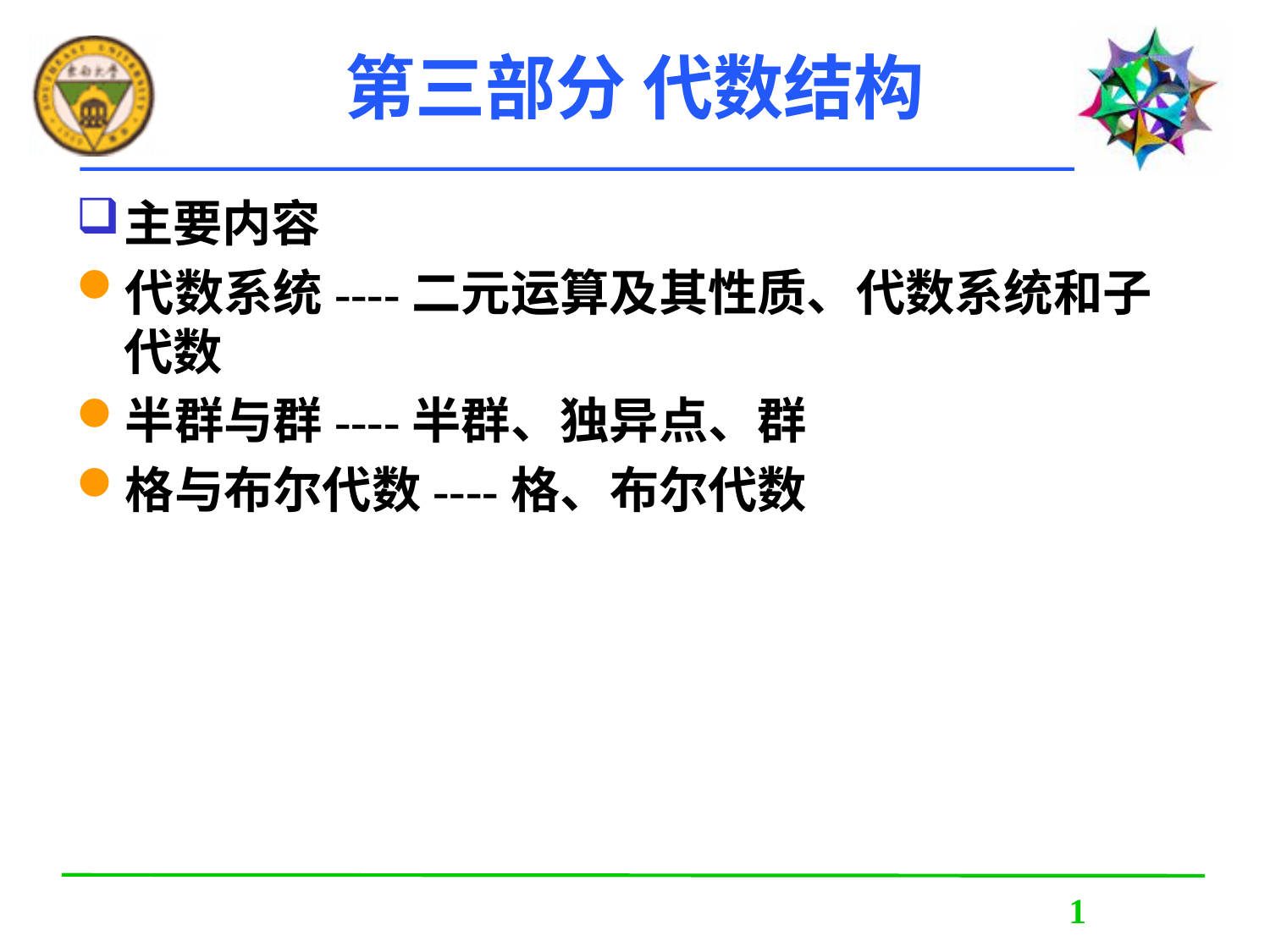

# 第三部分 代数结构
主要内容
代数系统----二元运算及其性质、代数系统和子代数
半群与群----半群、独异点、群
格与布尔代数----格、布尔代数